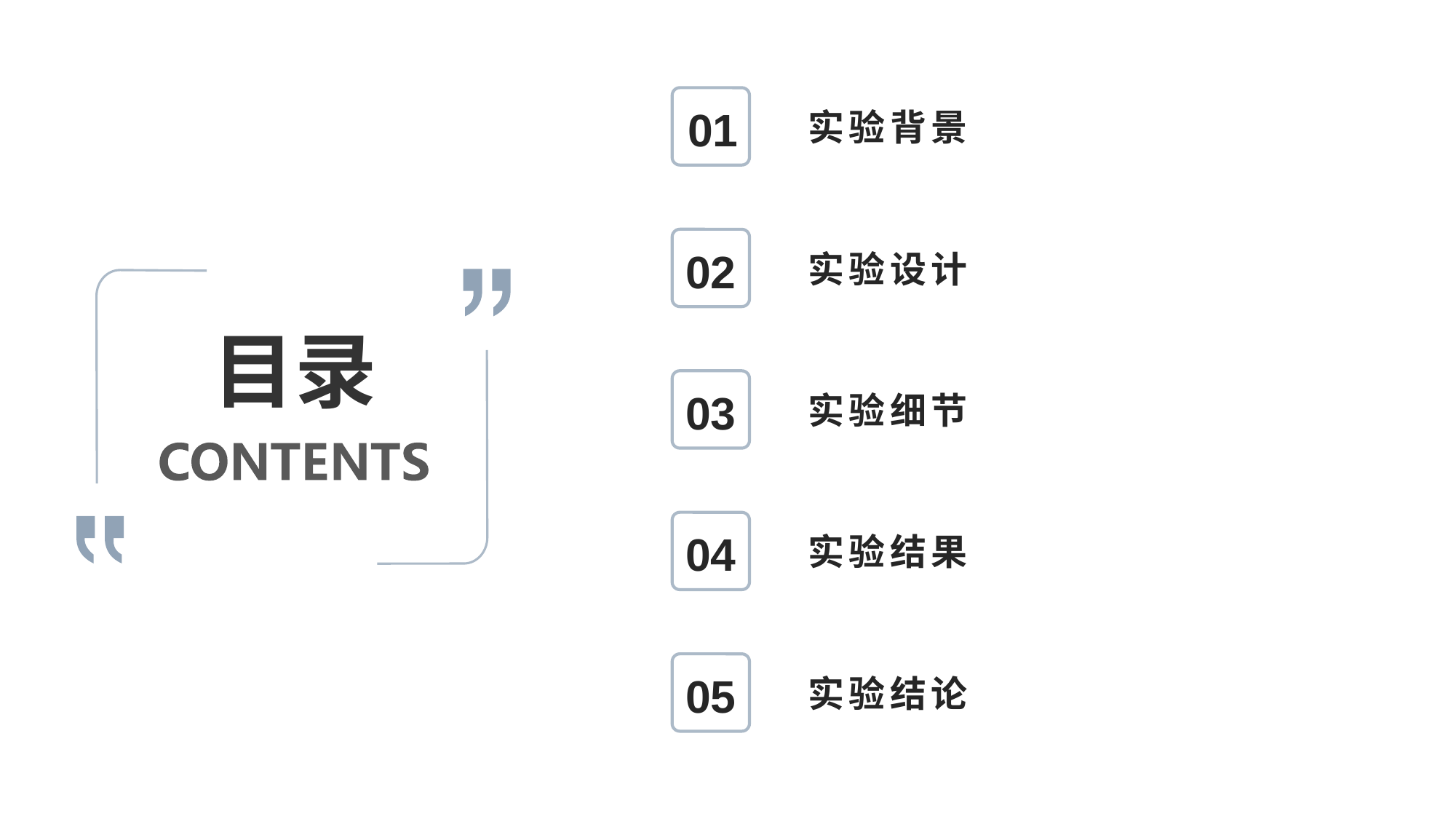

01
实验背景
02
实验设计
# 目录
03
实验细节

04
实验结果
05
实验结论